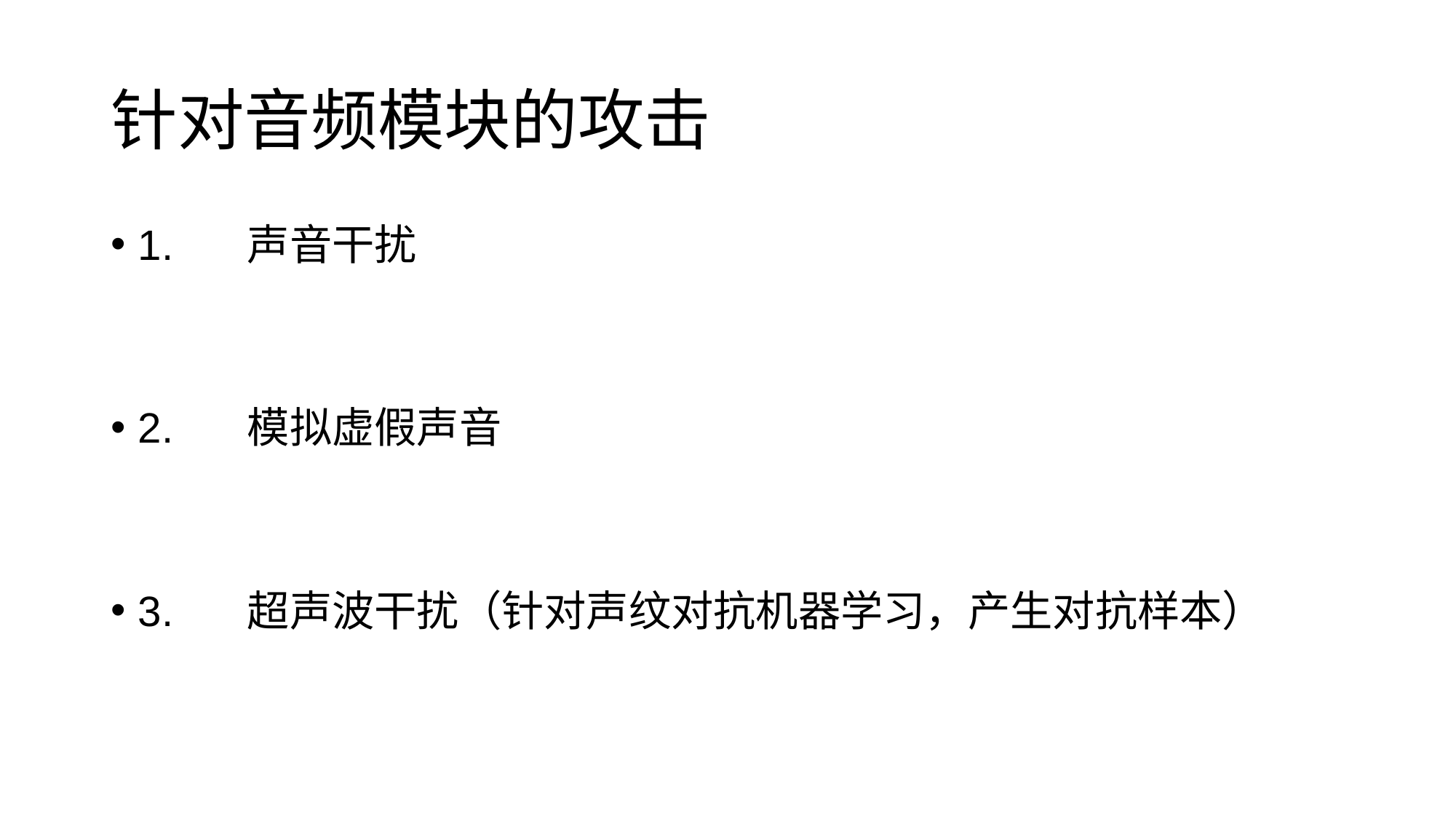

# 针对音频模块的攻击
1.	声音干扰

2.	模拟虚假声音

3.	超声波干扰（针对声纹对抗机器学习，产生对抗样本）